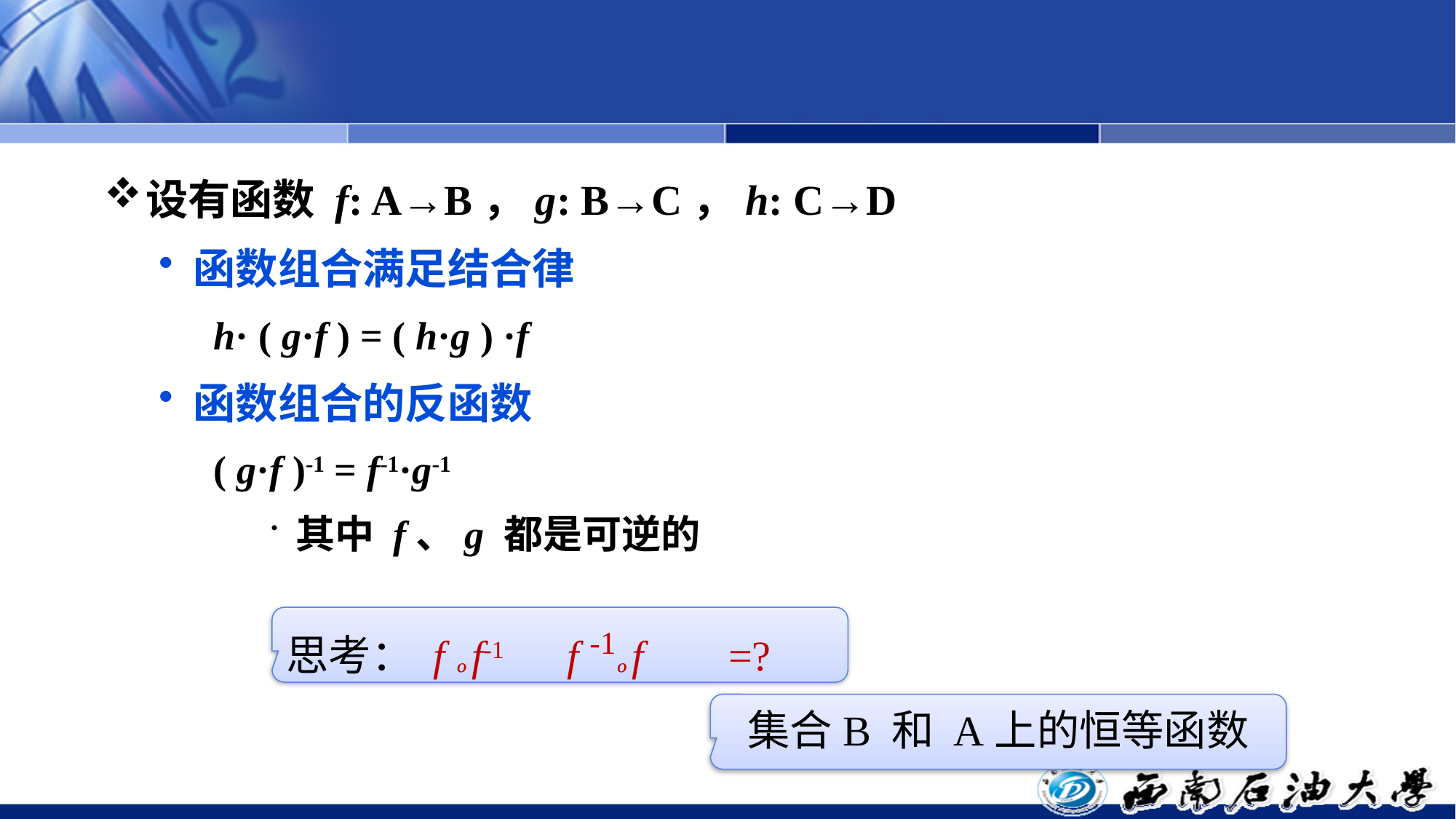

#
设有函数 f: A→B，g: B→C，h: C→D
函数组合满足结合律
h· ( g·f ) = ( h·g ) ·f
函数组合的反函数
( g·f )-1 = f-1·g-1
其中 f、g 都是可逆的
思考： f º f-1      f -1º f        =?
集合B 和 A上的恒等函数